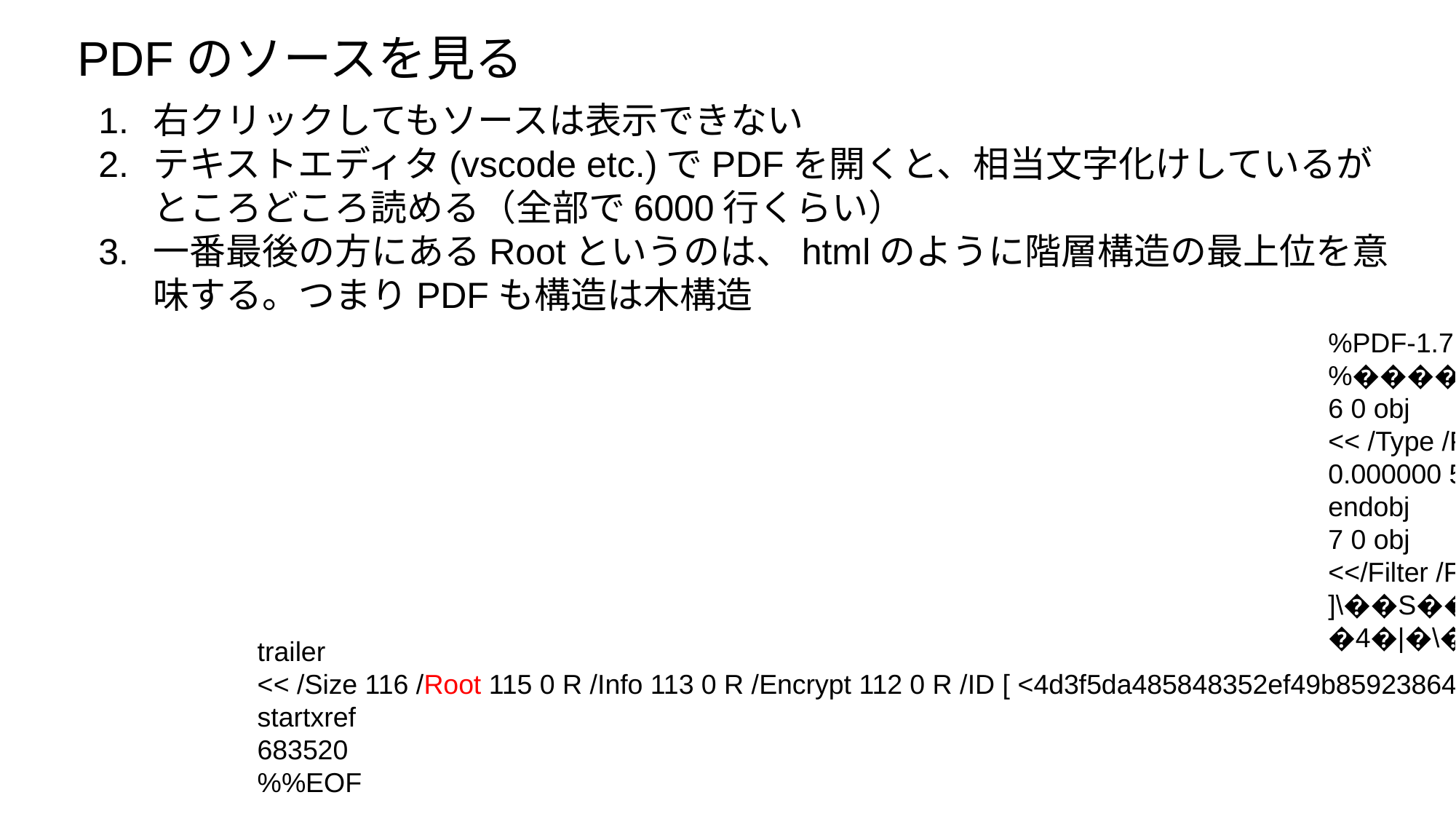

PDFのソースを見る
右クリックしてもソースは表示できない
テキストエディタ(vscode etc.)でPDFを開くと、相当文字化けしているがところどころ読める（全部で6000行くらい）
一番最後の方にあるRootというのは、htmlのように階層構造の最上位を意味する。つまりPDFも構造は木構造
%PDF-1.7
%����
6 0 obj
<< /Type /Page /Parent 1 0 R /LastModified (x���-�N_aQ��h���V�p�) /Resources 2 0 R /MediaBox [0.000000 0.000000 595.276000 841.890000] /CropBox [0.000000 0.000000 595.276000 841.890000] /BleedBox [0.000000 0.000000 595.276000 841.890000] /TrimBox [0.000000 0.000000 595.276000 841.890000] /ArtBox [0.000000 0.000000 595.276000 841.890000] /Contents 7 0 R /Rotate 0 /Group << /Type /Group /S /Transparency /CS /DeviceRGB >> /PZ 1 >>
endobj
7 0 obj
<</Filter /FlateDecode /Length 94>> stream
]\��S��+T֛U�yG"+!rq�B�҅����g��e����#� �d�P�*��n�zG�/ۏH4��]�4��*�]�2N���Jn\
�4�|�\�
trailer
<< /Size 116 /Root 115 0 R /Info 113 0 R /Encrypt 112 0 R /ID [ <4d3f5da485848352ef49b85923864a01> <4d3f5da485848352ef49b85923864a01> ] >>
startxref
683520
%%EOF